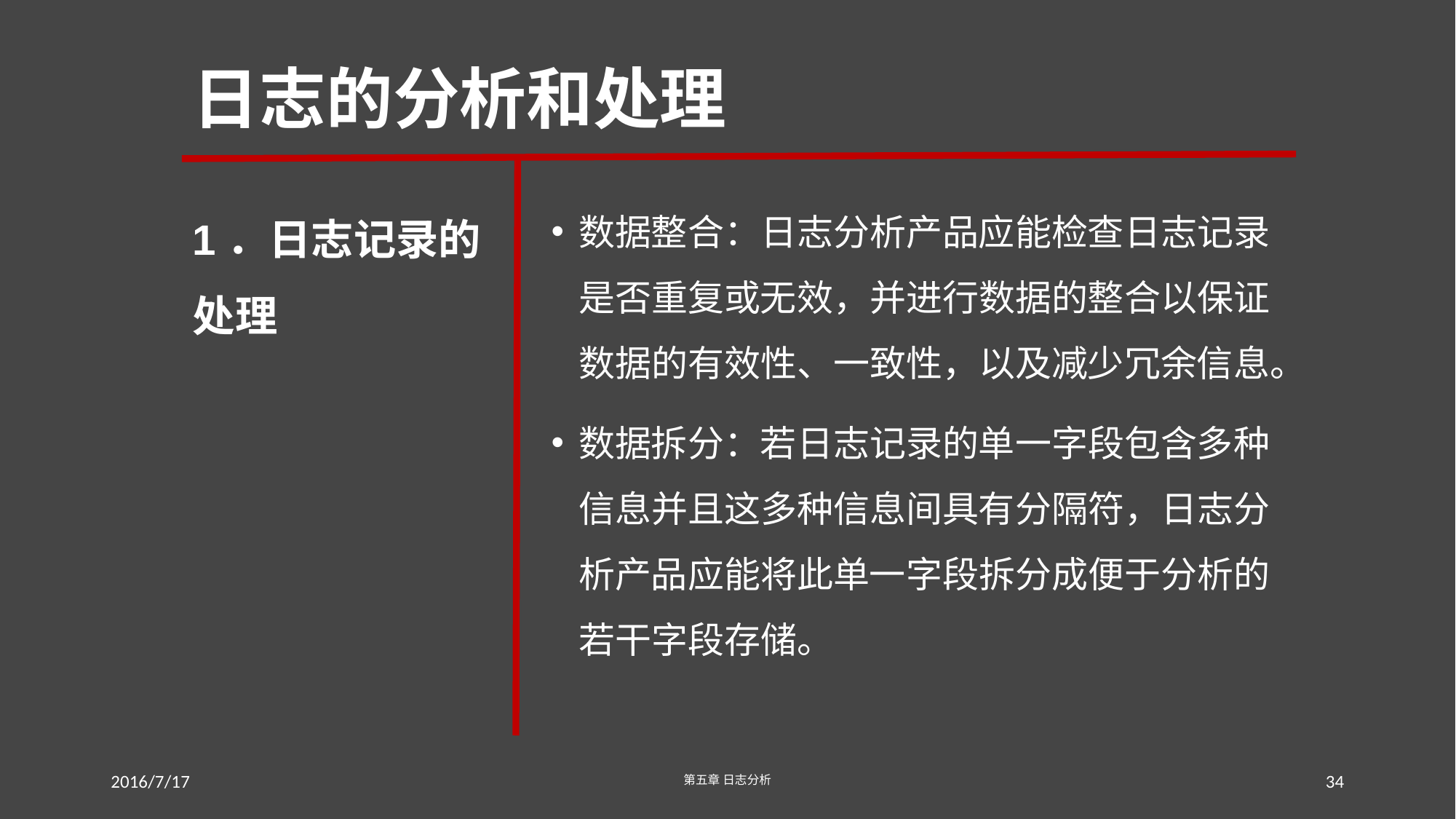

# 日志的分析和处理
1．日志记录的处理
数据整合：日志分析产品应能检查日志记录是否重复或无效，并进行数据的整合以保证数据的有效性、一致性，以及减少冗余信息。
数据拆分：若日志记录的单一字段包含多种信息并且这多种信息间具有分隔符，日志分析产品应能将此单一字段拆分成便于分析的若干字段存储。
2016/7/17
第五章 日志分析
34